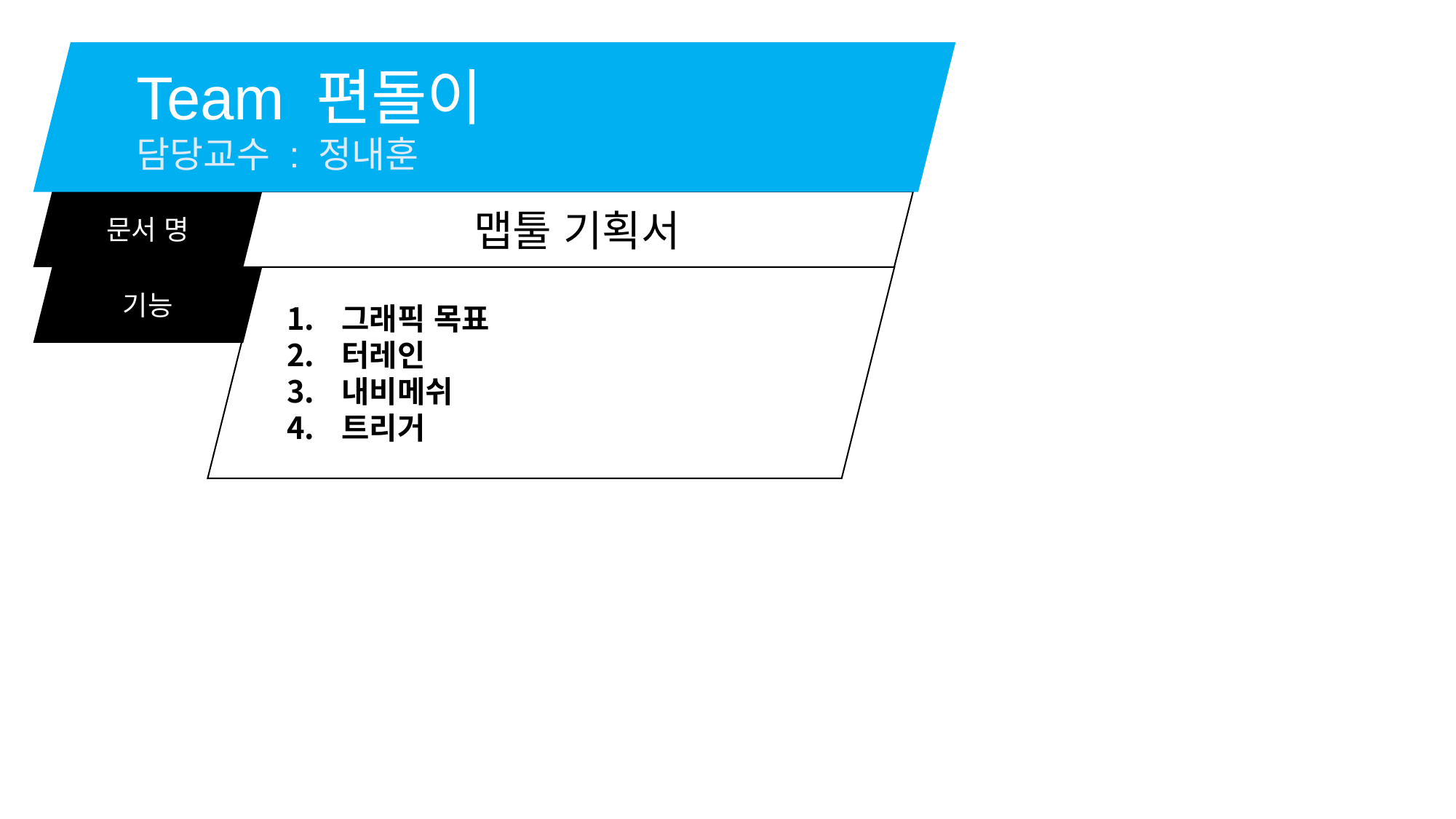

Team 편돌이
담당교수 : 정내훈
문서 명
맵툴 기획서
기능
그래픽 목표
터레인
내비메쉬
트리거